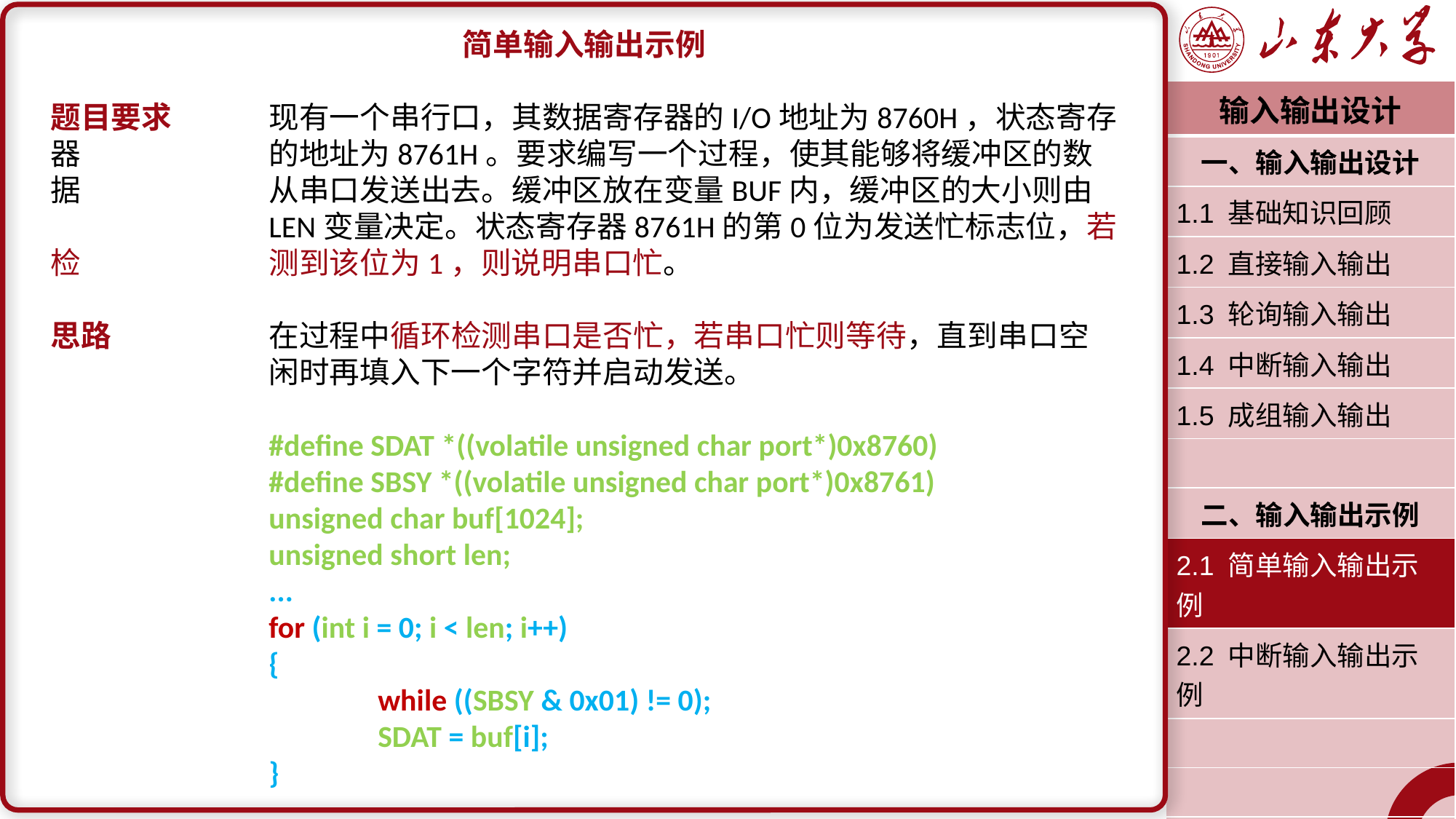

简单输入输出示例

题目要求	现有一个串行口，其数据寄存器的I/O地址为8760H，状态寄存器		的地址为8761H。要求编写一个过程，使其能够将缓冲区的数据		从串口发送出去。缓冲区放在变量BUF内，缓冲区的大小则由		LEN变量决定。状态寄存器8761H的第0位为发送忙标志位，若检		测到该位为1，则说明串口忙。

思路		在过程中循环检测串口是否忙，若串口忙则等待，直到串口空		闲时再填入下一个字符并启动发送。

		#define SDAT *((volatile unsigned char port*)0x8760)
		#define SBSY *((volatile unsigned char port*)0x8761)
		unsigned char buf[1024];
		unsigned short len;
		...
		for (int i = 0; i < len; i++)
		{
			while ((SBSY & 0x01) != 0);
			SDAT = buf[i];
		}
| 输入输出设计 |
| --- |
| 一、输入输出设计 |
| 1.1 基础知识回顾 |
| 1.2 直接输入输出 |
| 1.3 轮询输入输出 |
| 1.4 中断输入输出 |
| 1.5 成组输入输出 |
|  |
| 二、输入输出示例 |
| 2.1 简单输入输出示例 |
| 2.2 中断输入输出示例 |
|  |
|  |
|  |
| 潘润宇 2022.10 |